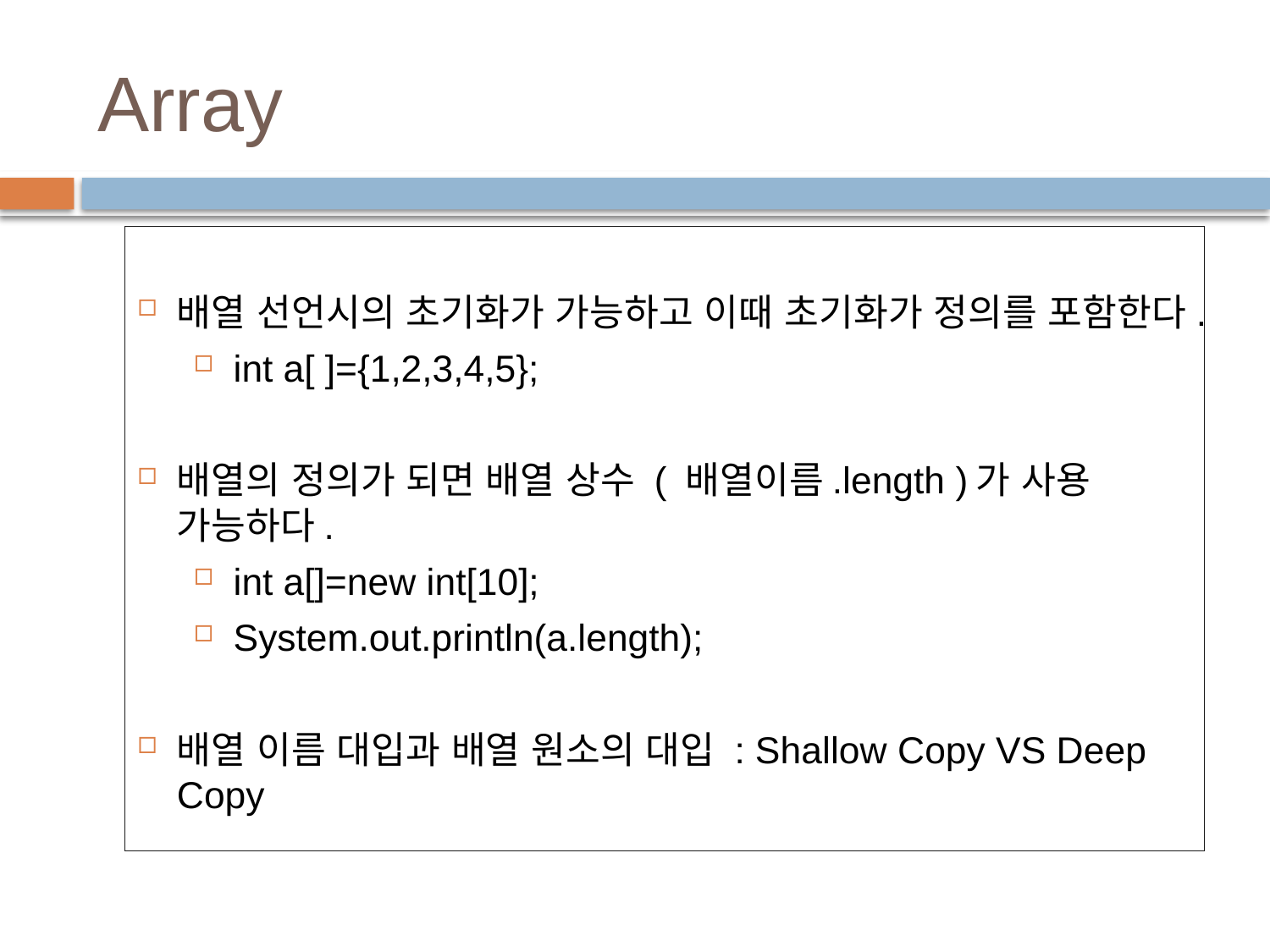

# Array

배열 선언시의 초기화가 가능하고 이때 초기화가 정의를 포함한다.
int a[ ]={1,2,3,4,5};

배열의 정의가 되면 배열 상수 ( 배열이름.length )가 사용 가능하다.
int a[]=new int[10];
System.out.println(a.length);

배열 이름 대입과 배열 원소의 대입 : Shallow Copy VS Deep Copy